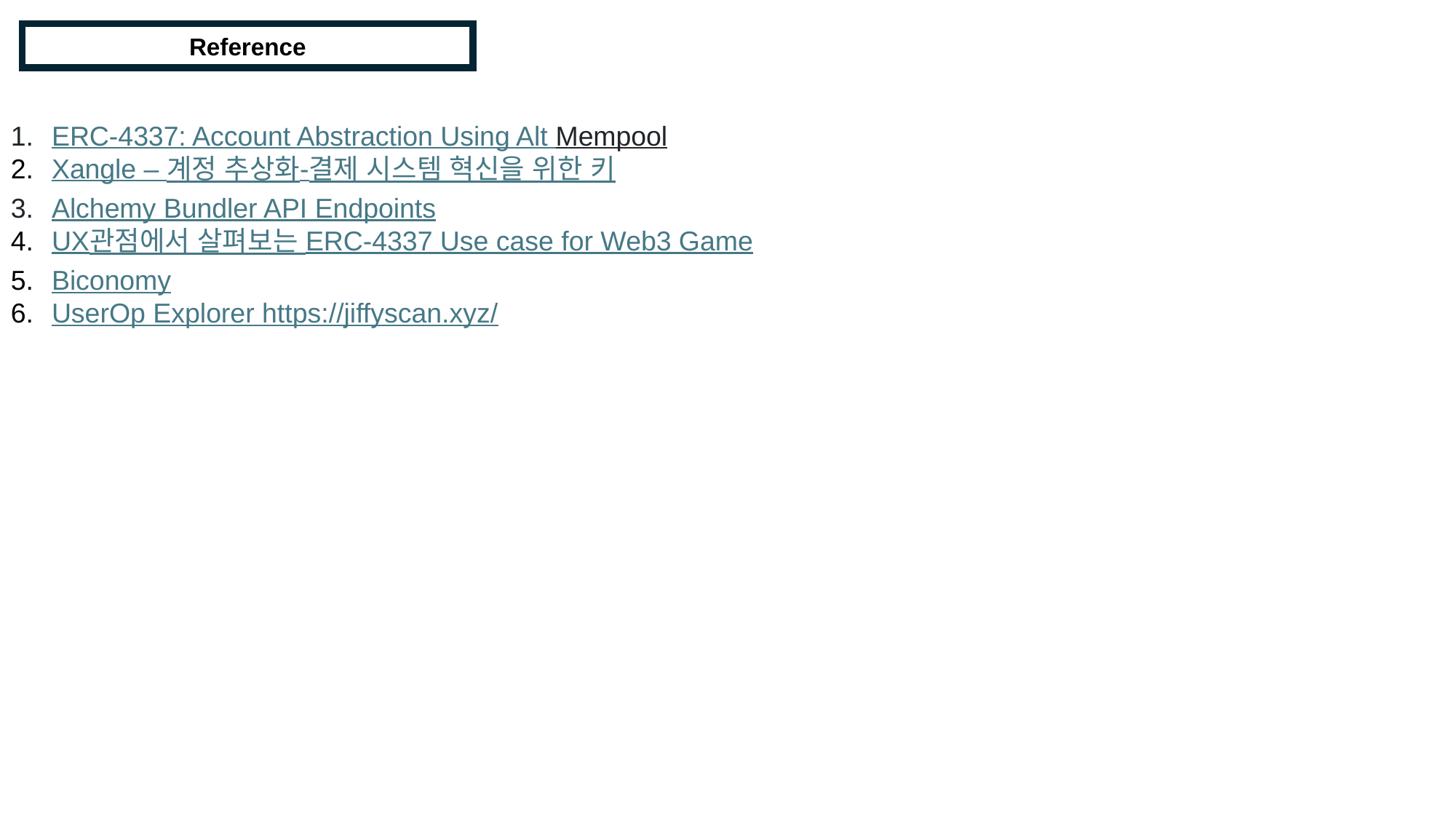

Reference
ERC-4337: Account Abstraction Using Alt Mempool
Xangle – 계정 추상화-결제 시스템 혁신을 위한 키
Alchemy Bundler API Endpoints
UX관점에서 살펴보는 ERC-4337 Use case for Web3 Game
Biconomy
UserOp Explorer https://jiffyscan.xyz/